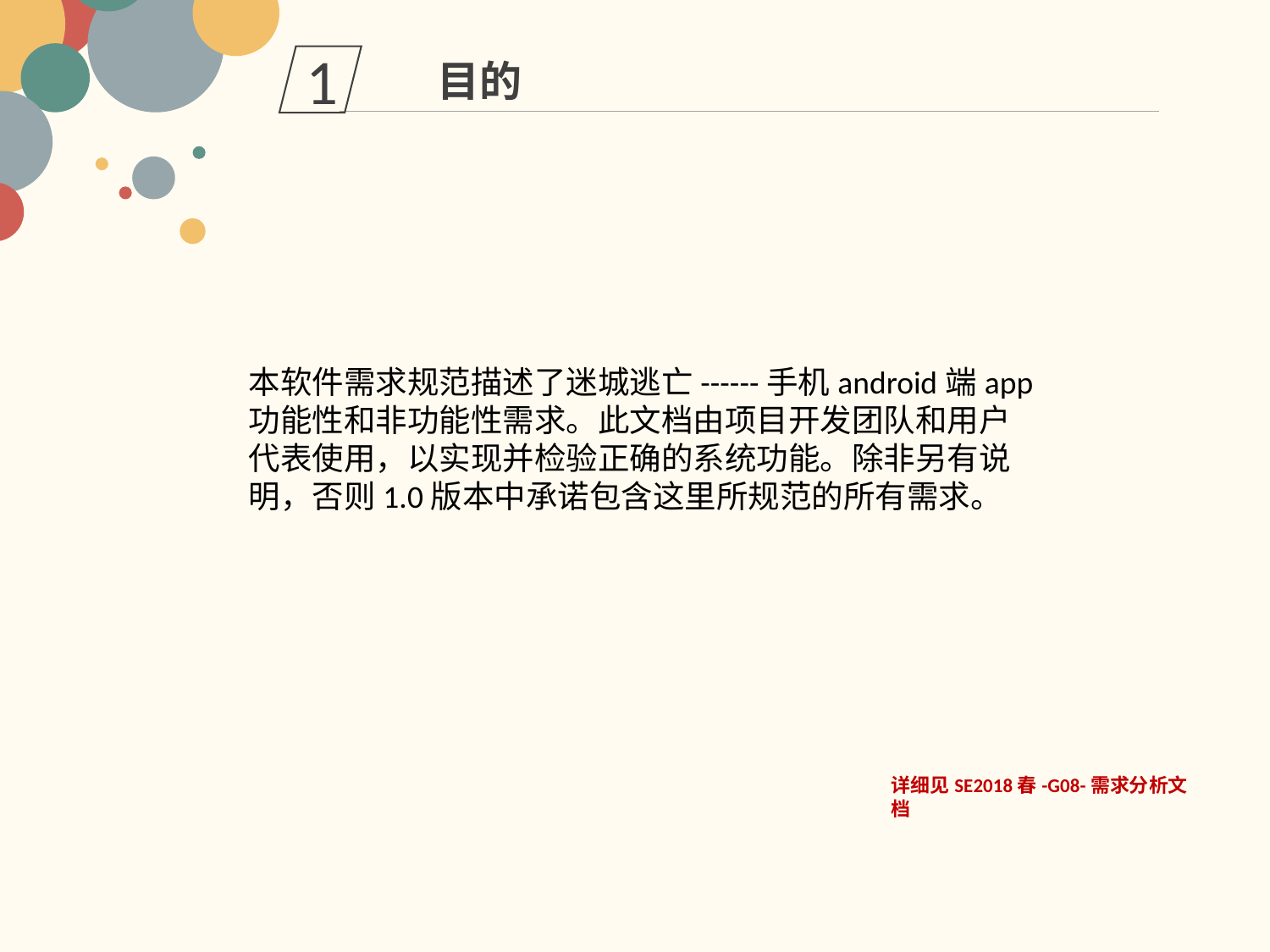

1
目的
本软件需求规范描述了迷城逃亡------手机android端app功能性和非功能性需求。此文档由项目开发团队和用户代表使用，以实现并检验正确的系统功能。除非另有说明，否则1.0版本中承诺包含这里所规范的所有需求。
详细见SE2018春-G08-需求分析文档